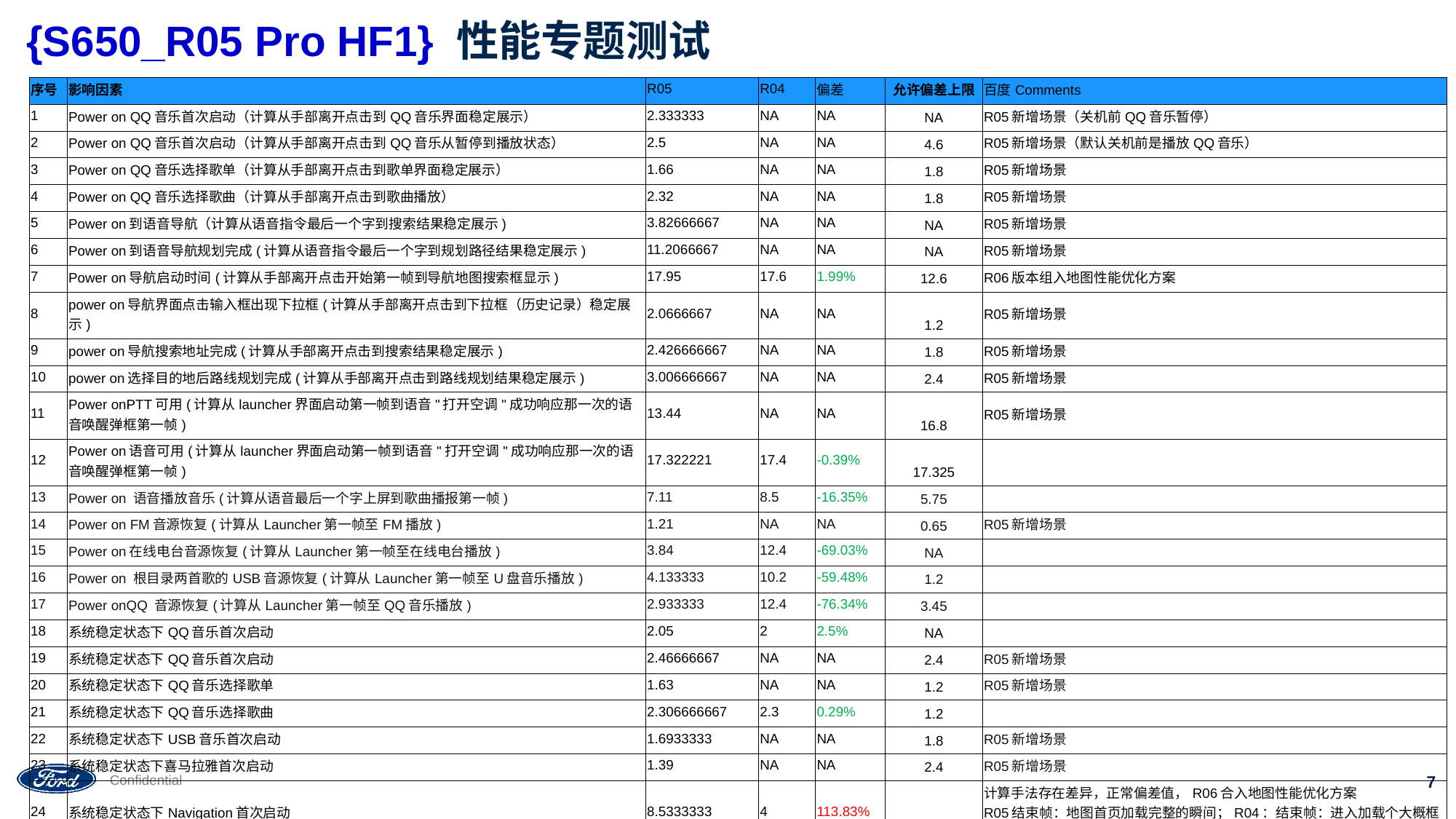

# {S650_R05 Pro HF1} 性能专题测试
| 序号 | 影响因素 | R05 | R04 | 偏差 | 允许偏差上限 | 百度Comments |
| --- | --- | --- | --- | --- | --- | --- |
| 1 | Power on QQ音乐首次启动（计算从手部离开点击到QQ音乐界面稳定展示） | 2.333333 | NA | NA | NA | R05新增场景（关机前QQ音乐暂停） |
| 2 | Power on QQ音乐首次启动（计算从手部离开点击到QQ音乐从暂停到播放状态） | 2.5 | NA | NA | 4.6 | R05新增场景（默认关机前是播放QQ音乐） |
| 3 | Power on QQ音乐选择歌单（计算从手部离开点击到歌单界面稳定展示） | 1.66 | NA | NA | 1.8 | R05新增场景 |
| 4 | Power on QQ音乐选择歌曲（计算从手部离开点击到歌曲播放） | 2.32 | NA | NA | 1.8 | R05新增场景 |
| 5 | Power on到语音导航（计算从语音指令最后一个字到搜索结果稳定展示) | 3.82666667 | NA | NA | NA | R05新增场景 |
| 6 | Power on到语音导航规划完成(计算从语音指令最后一个字到规划路径结果稳定展示) | 11.2066667 | NA | NA | NA | R05新增场景 |
| 7 | Power on导航启动时间(计算从手部离开点击开始第一帧到导航地图搜索框显示) | 17.95 | 17.6 | 1.99% | 12.6 | R06版本组入地图性能优化方案 |
| 8 | power on导航界面点击输入框出现下拉框(计算从手部离开点击到下拉框（历史记录）稳定展示) | 2.0666667 | NA | NA | 1.2 | R05新增场景 |
| 9 | power on导航搜索地址完成(计算从手部离开点击到搜索结果稳定展示) | 2.426666667 | NA | NA | 1.8 | R05新增场景 |
| 10 | power on选择目的地后路线规划完成(计算从手部离开点击到路线规划结果稳定展示) | 3.006666667 | NA | NA | 2.4 | R05新增场景 |
| 11 | Power onPTT可用(计算从launcher界面启动第一帧到语音"打开空调"成功响应那一次的语音唤醒弹框第一帧) | 13.44 | NA | NA | 16.8 | R05新增场景 |
| 12 | Power on语音可用(计算从launcher界面启动第一帧到语音"打开空调"成功响应那一次的语音唤醒弹框第一帧) | 17.322221 | 17.4 | -0.39% | 17.325 |  |
| 13 | Power on 语音播放音乐(计算从语音最后一个字上屏到歌曲播报第一帧) | 7.11 | 8.5 | -16.35% | 5.75 |  |
| 14 | Power on FM音源恢复(计算从Launcher第一帧至FM播放) | 1.21 | NA | NA | 0.65 | R05新增场景 |
| 15 | Power on在线电台音源恢复(计算从Launcher第一帧至在线电台播放) | 3.84 | 12.4 | -69.03% | NA |  |
| 16 | Power on 根目录两首歌的USB音源恢复(计算从Launcher第一帧至U盘音乐播放) | 4.133333 | 10.2 | -59.48% | 1.2 |  |
| 17 | Power onQQ 音源恢复(计算从Launcher第一帧至QQ音乐播放) | 2.933333 | 12.4 | -76.34% | 3.45 |  |
| 18 | 系统稳定状态下QQ音乐首次启动 | 2.05 | 2 | 2.5% | NA |  |
| 19 | 系统稳定状态下QQ音乐首次启动 | 2.46666667 | NA | NA | 2.4 | R05新增场景 |
| 20 | 系统稳定状态下QQ音乐选择歌单 | 1.63 | NA | NA | 1.2 | R05新增场景 |
| 21 | 系统稳定状态下QQ音乐选择歌曲 | 2.306666667 | 2.3 | 0.29% | 1.2 |  |
| 22 | 系统稳定状态下USB音乐首次启动 | 1.6933333 | NA | NA | 1.8 | R05新增场景 |
| 23 | 系统稳定状态下喜马拉雅首次启动 | 1.39 | NA | NA | 2.4 | R05新增场景 |
| 24 | 系统稳定状态下Navigation首次启动 | 8.5333333 | 4 | 113.83% | 7 | 计算手法存在差异，正常偏差值，R06合入地图性能优化方案 R05结束帧：地图首页加载完整的瞬间；R04：结束帧：进入加载个大概框架 |
| 25 | 系统稳定状态下导航界面点击输入框出现下拉框 | 1.5633333 | NA | NA | 1.2 | R05新增场景 |
| 26 | QQ/新闻/喜马拉雅/在线FM热启动 | 0.15 | 0.3 | -50% | 0.52 |  |
| 27 | USB音乐热启动 | 0.2666667 | 0.7 | -61.9% | 1.2 |  |